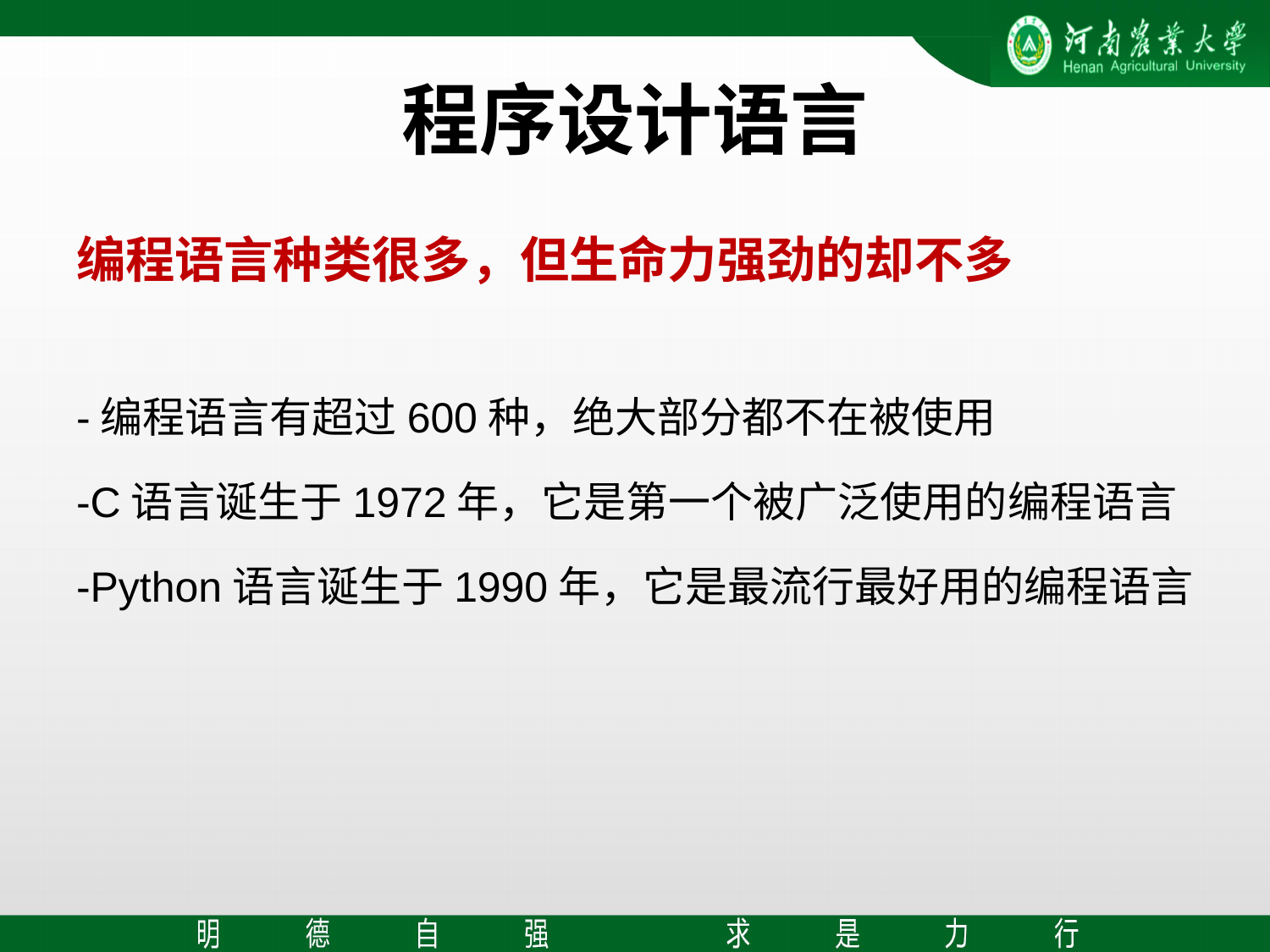

# 程序设计语言
编程语言种类很多，但生命力强劲的却不多

-编程语言有超过600种，绝大部分都不在被使用
-C语言诞生于1972年，它是第一个被广泛使用的编程语言
-Python语言诞生于1990年，它是最流行最好用的编程语言